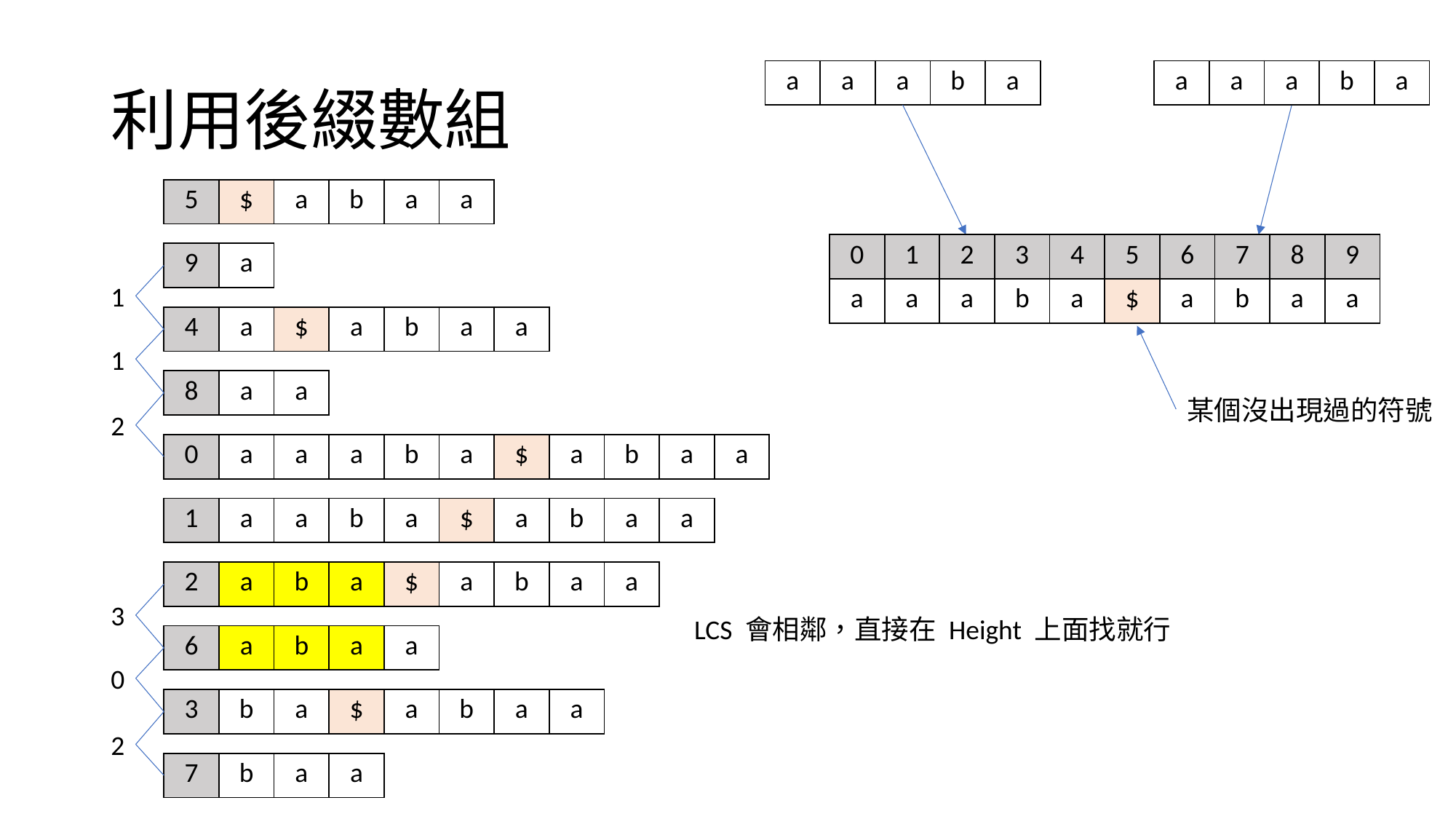

# 利用後綴數組
| a | a | a | b | a |
| --- | --- | --- | --- | --- |
| a | a | a | b | a |
| --- | --- | --- | --- | --- |
| 5 | $ | a | b | a | a |
| --- | --- | --- | --- | --- | --- |
| 0 | 1 | 2 | 3 | 4 | 5 | 6 | 7 | 8 | 9 |
| --- | --- | --- | --- | --- | --- | --- | --- | --- | --- |
| a | a | a | b | a | $ | a | b | a | a |
| 9 | a |
| --- | --- |
1
| 4 | a | $ | a | b | a | a |
| --- | --- | --- | --- | --- | --- | --- |
1
| 8 | a | a |
| --- | --- | --- |
某個沒出現過的符號
2
| 0 | a | a | a | b | a | $ | a | b | a | a |
| --- | --- | --- | --- | --- | --- | --- | --- | --- | --- | --- |
| 1 | a | a | b | a | $ | a | b | a | a |
| --- | --- | --- | --- | --- | --- | --- | --- | --- | --- |
| 2 | a | b | a | $ | a | b | a | a |
| --- | --- | --- | --- | --- | --- | --- | --- | --- |
3
LCS 會相鄰，直接在 Height 上面找就行
| 6 | a | b | a | a |
| --- | --- | --- | --- | --- |
0
| 3 | b | a | $ | a | b | a | a |
| --- | --- | --- | --- | --- | --- | --- | --- |
2
| 7 | b | a | a |
| --- | --- | --- | --- |